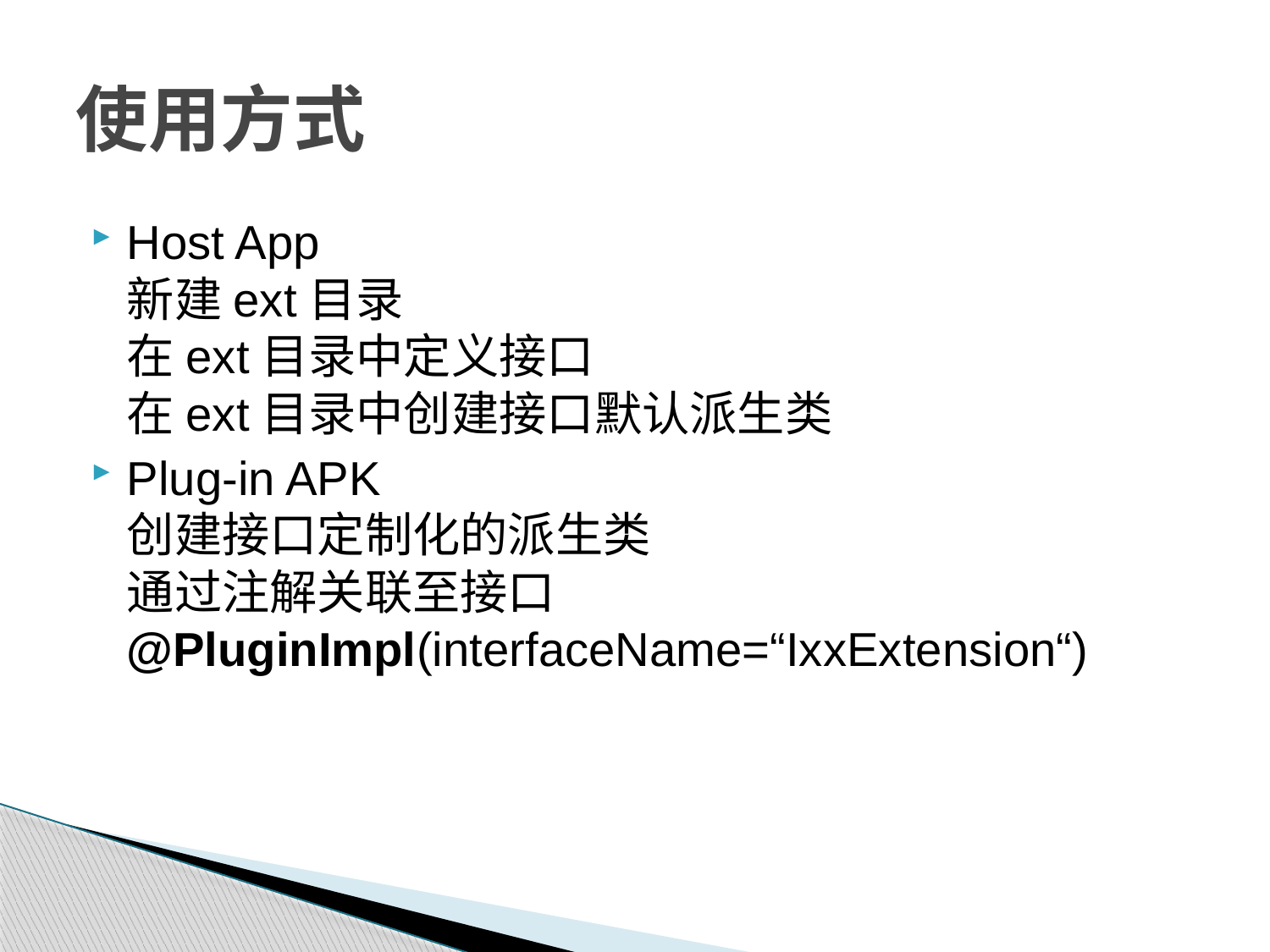

# 使用方式
Host App
新建ext目录
在ext目录中定义接口
在ext目录中创建接口默认派生类
Plug-in APK
创建接口定制化的派生类
通过注解关联至接口@PluginImpl(interfaceName=“IxxExtension“)